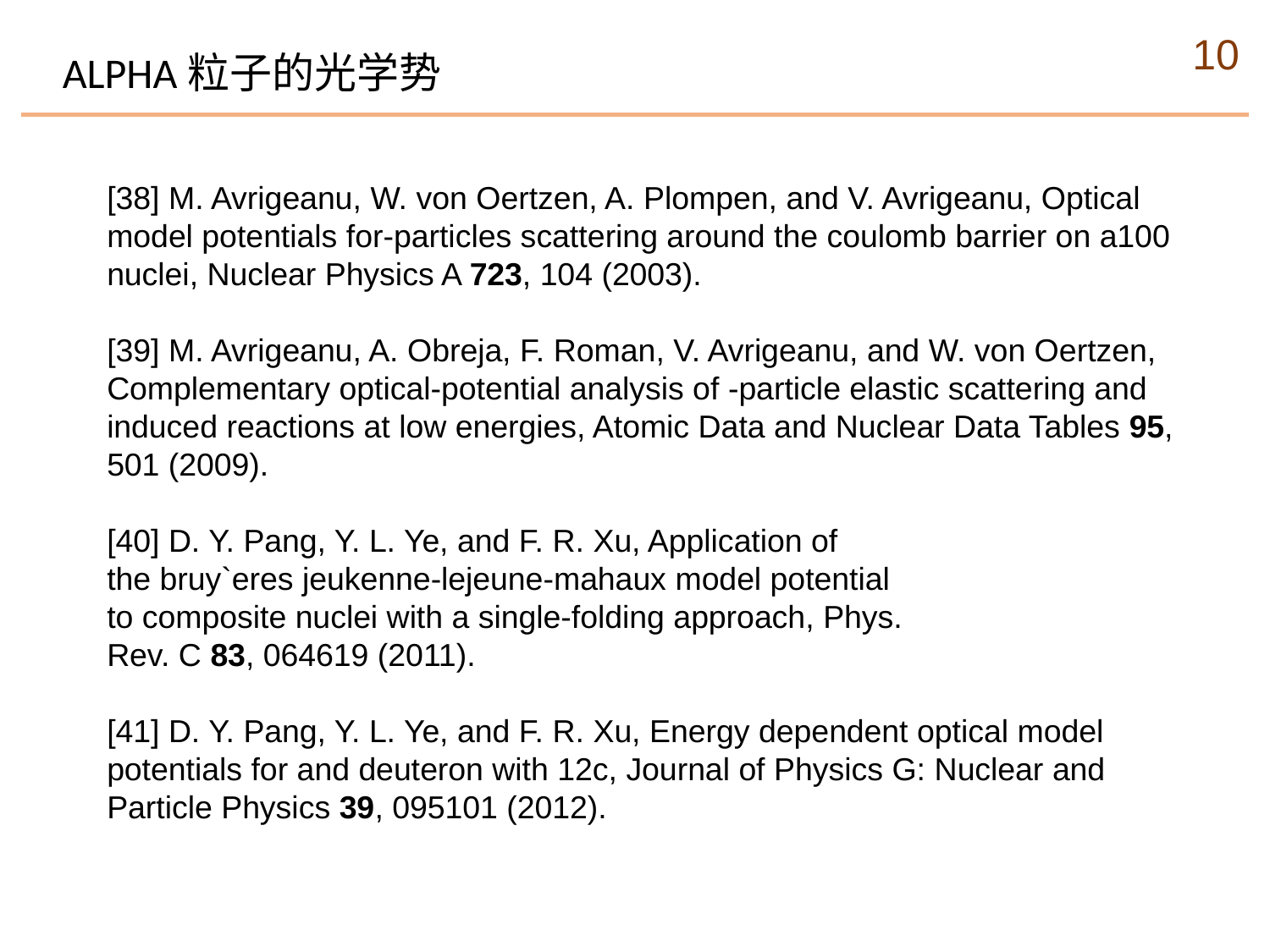

10
ALPHA粒子的光学势
[38] M. Avrigeanu, W. von Oertzen, A. Plompen, and V. Avrigeanu, Optical model potentials for-particles scattering around the coulomb barrier on a100 nuclei, Nuclear Physics A 723, 104 (2003).

[39] M. Avrigeanu, A. Obreja, F. Roman, V. Avrigeanu, and W. von Oertzen, Complementary optical-potential analysis of -particle elastic scattering and induced reactions at low energies, Atomic Data and Nuclear Data Tables 95, 501 (2009).
[40] D. Y. Pang, Y. L. Ye, and F. R. Xu, Application of
the bruy`eres jeukenne-lejeune-mahaux model potential
to composite nuclei with a single-folding approach, Phys.
Rev. C 83, 064619 (2011).
[41] D. Y. Pang, Y. L. Ye, and F. R. Xu, Energy dependent optical model potentials for and deuteron with 12c, Journal of Physics G: Nuclear and Particle Physics 39, 095101 (2012).